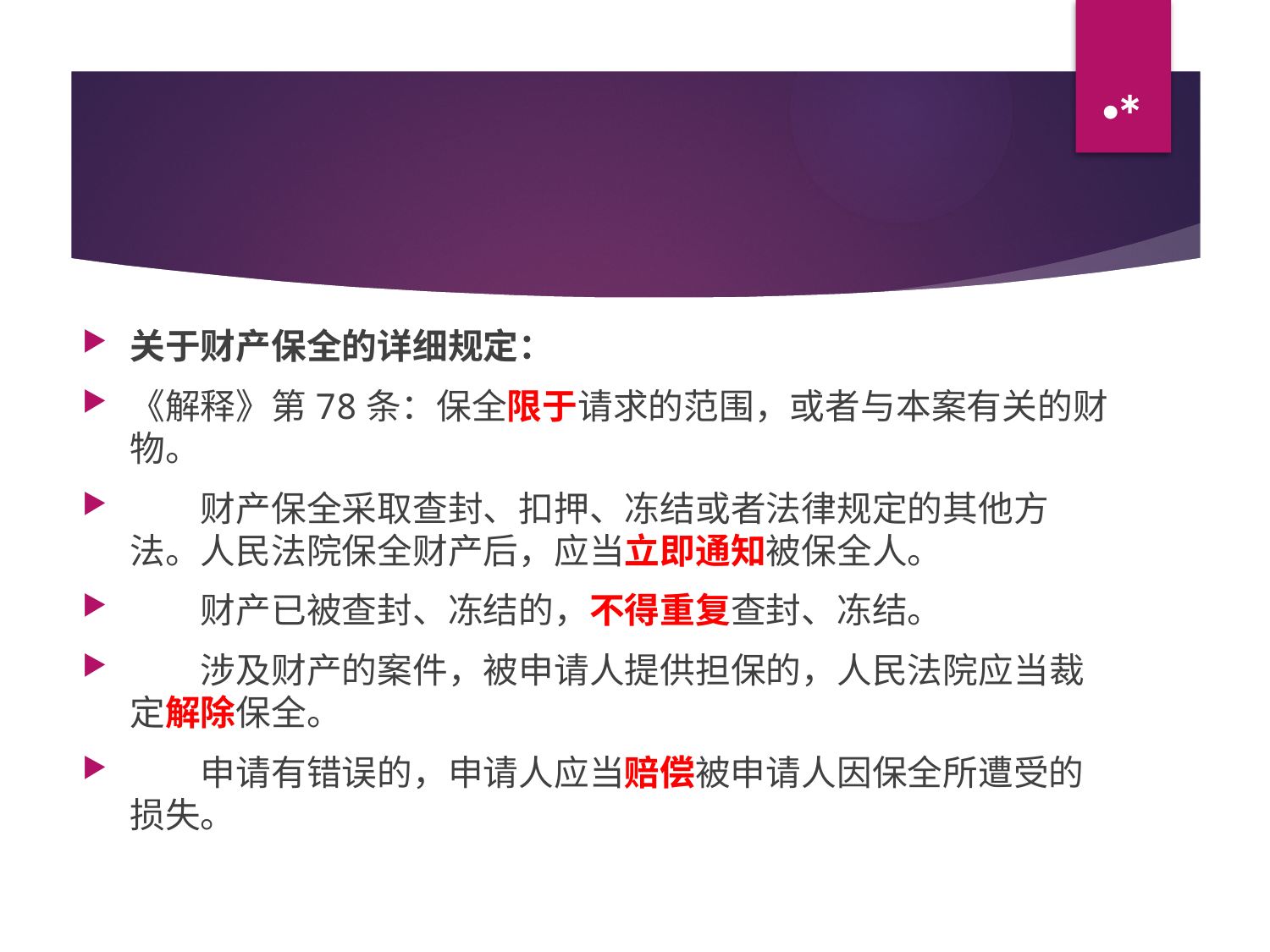

*
#
关于财产保全的详细规定：
《解释》第78条：保全限于请求的范围，或者与本案有关的财物。
　　财产保全采取查封、扣押、冻结或者法律规定的其他方法。人民法院保全财产后，应当立即通知被保全人。
　　财产已被查封、冻结的，不得重复查封、冻结。
　　涉及财产的案件，被申请人提供担保的，人民法院应当裁定解除保全。
　　申请有错误的，申请人应当赔偿被申请人因保全所遭受的损失。